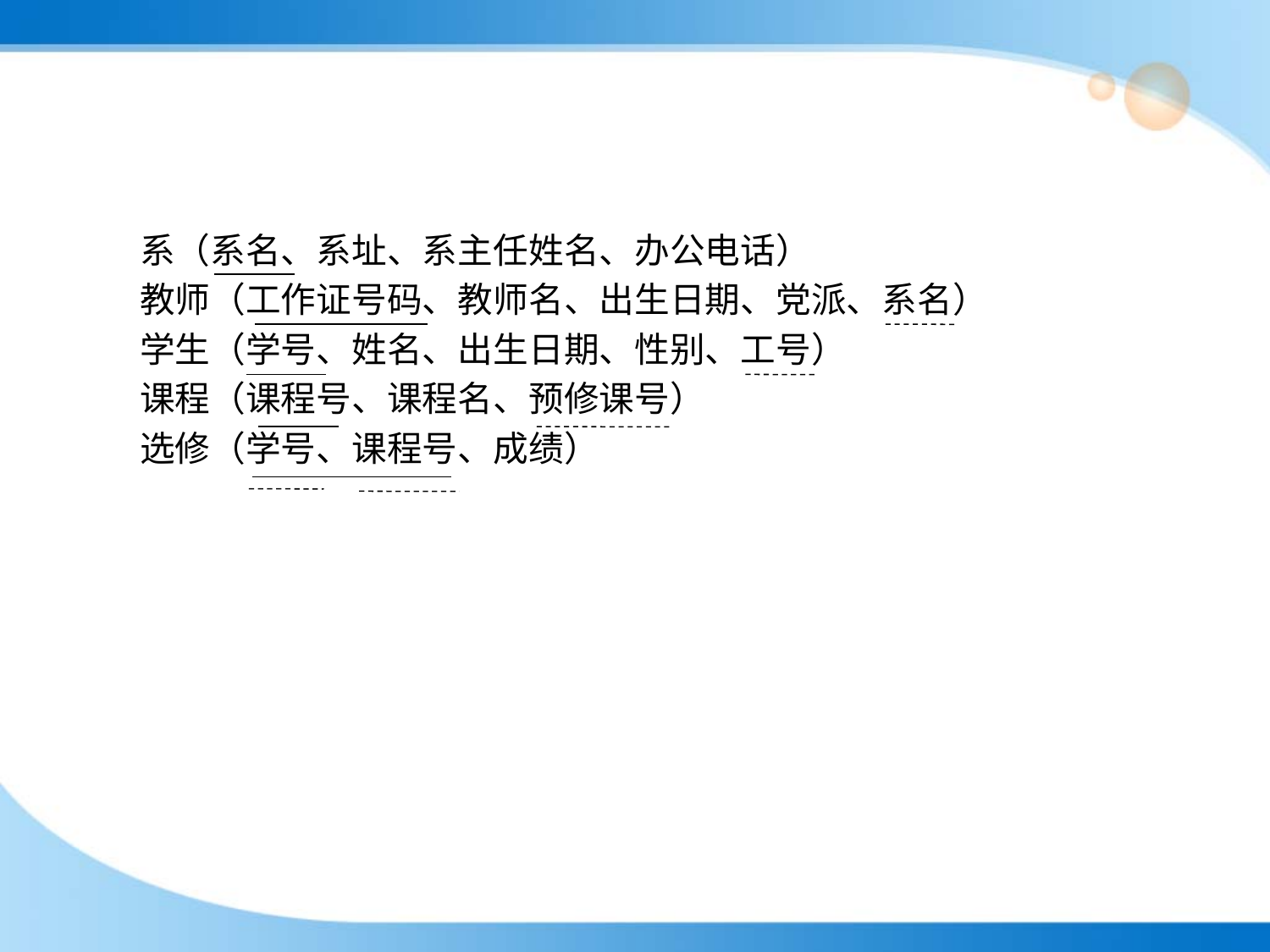

#
系（系名、系址、系主任姓名、办公电话）
教师（工作证号码、教师名、出生日期、党派、系名）
学生（学号、姓名、出生日期、性别、工号）
课程（课程号、课程名、预修课号）
选修（学号、课程号、成绩）